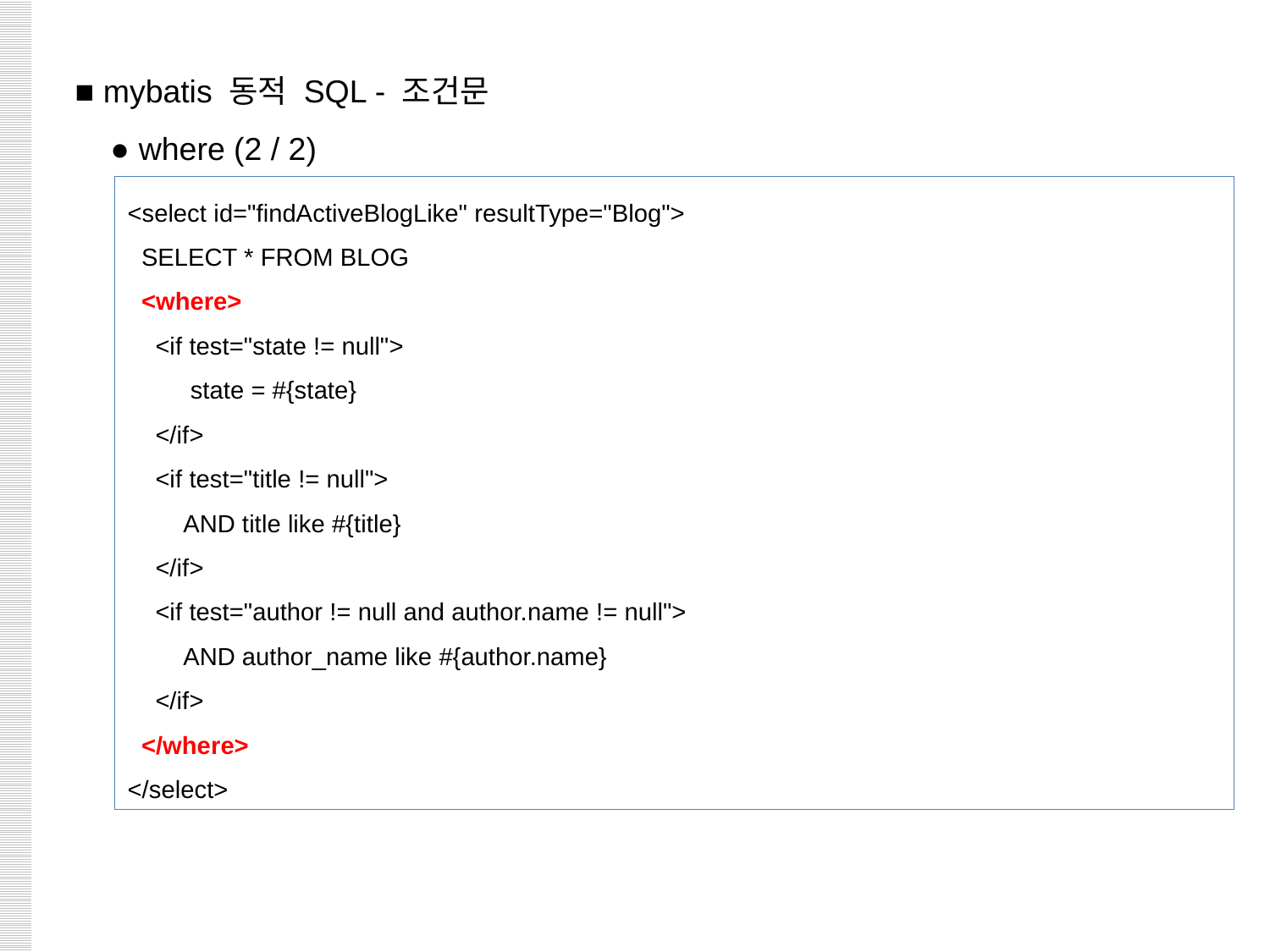

■ mybatis 동적 SQL - 조건문
    ● where (2 / 2)
<select id="findActiveBlogLike" resultType="Blog">
  SELECT * FROM BLOG
  <where>
    <if test="state != null">
         state = #{state}
    </if>
    <if test="title != null">
        AND title like #{title}
    </if>
    <if test="author != null and author.name != null">
        AND author_name like #{author.name}
    </if>
  </where>
</select>